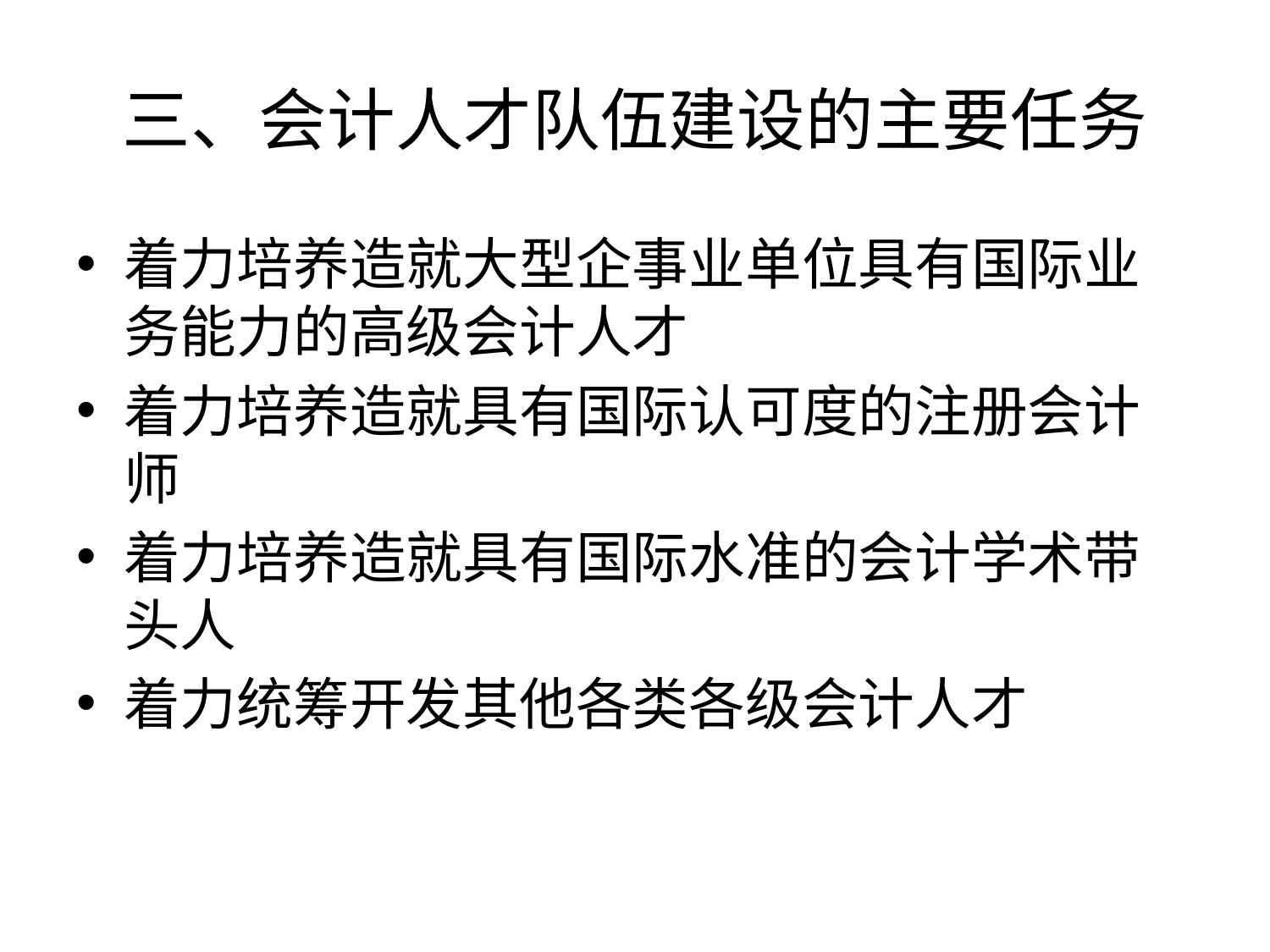

# 三、会计人才队伍建设的主要任务
着力培养造就大型企事业单位具有国际业务能力的高级会计人才
着力培养造就具有国际认可度的注册会计师
着力培养造就具有国际水准的会计学术带头人
着力统筹开发其他各类各级会计人才